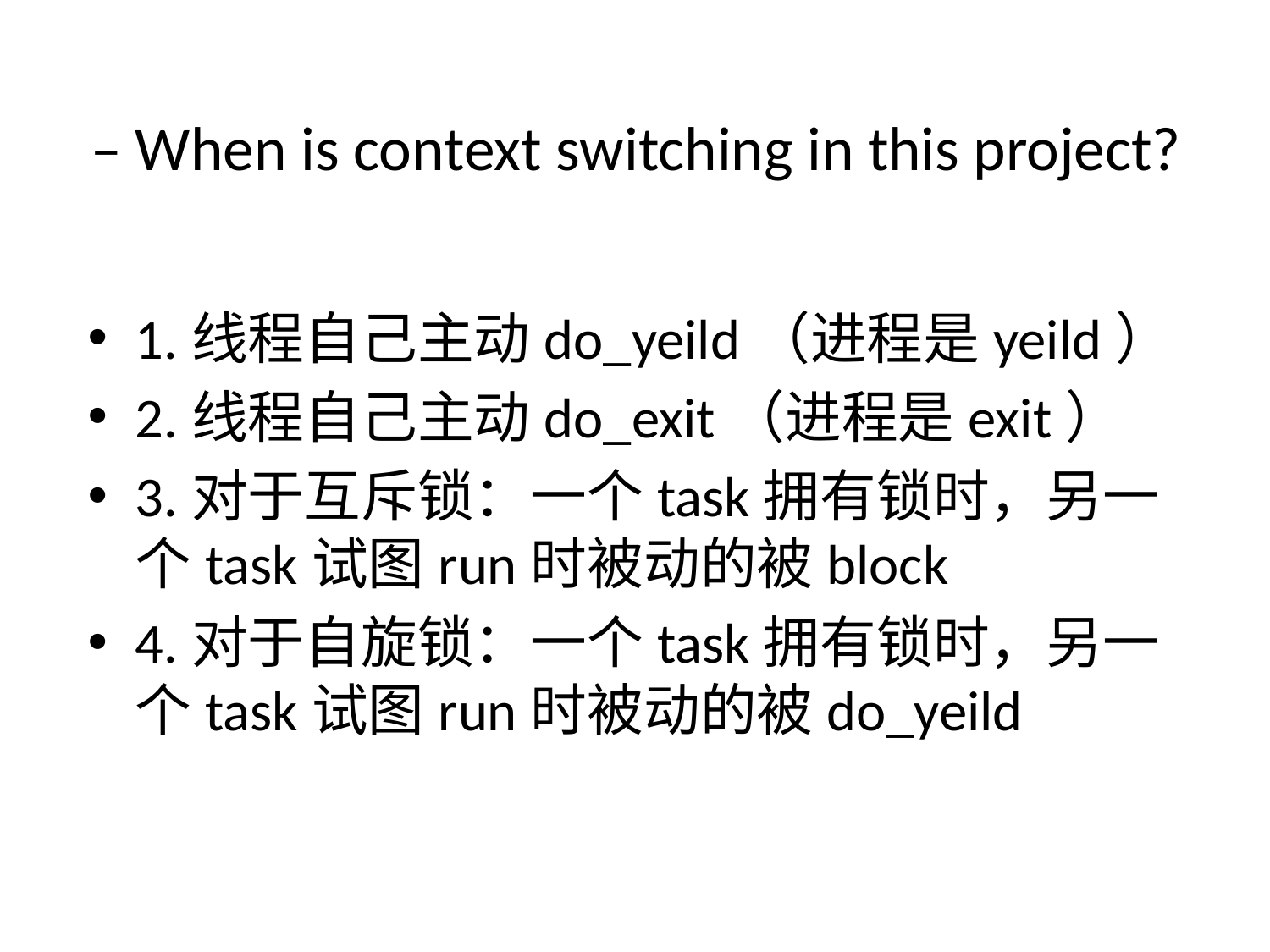

# – When is context switching in this project?
1.线程自己主动do_yeild（进程是yeild）
2.线程自己主动do_exit（进程是exit）
3.对于互斥锁：一个task拥有锁时，另一个task试图run时被动的被block
4.对于自旋锁：一个task拥有锁时，另一个task试图run时被动的被do_yeild